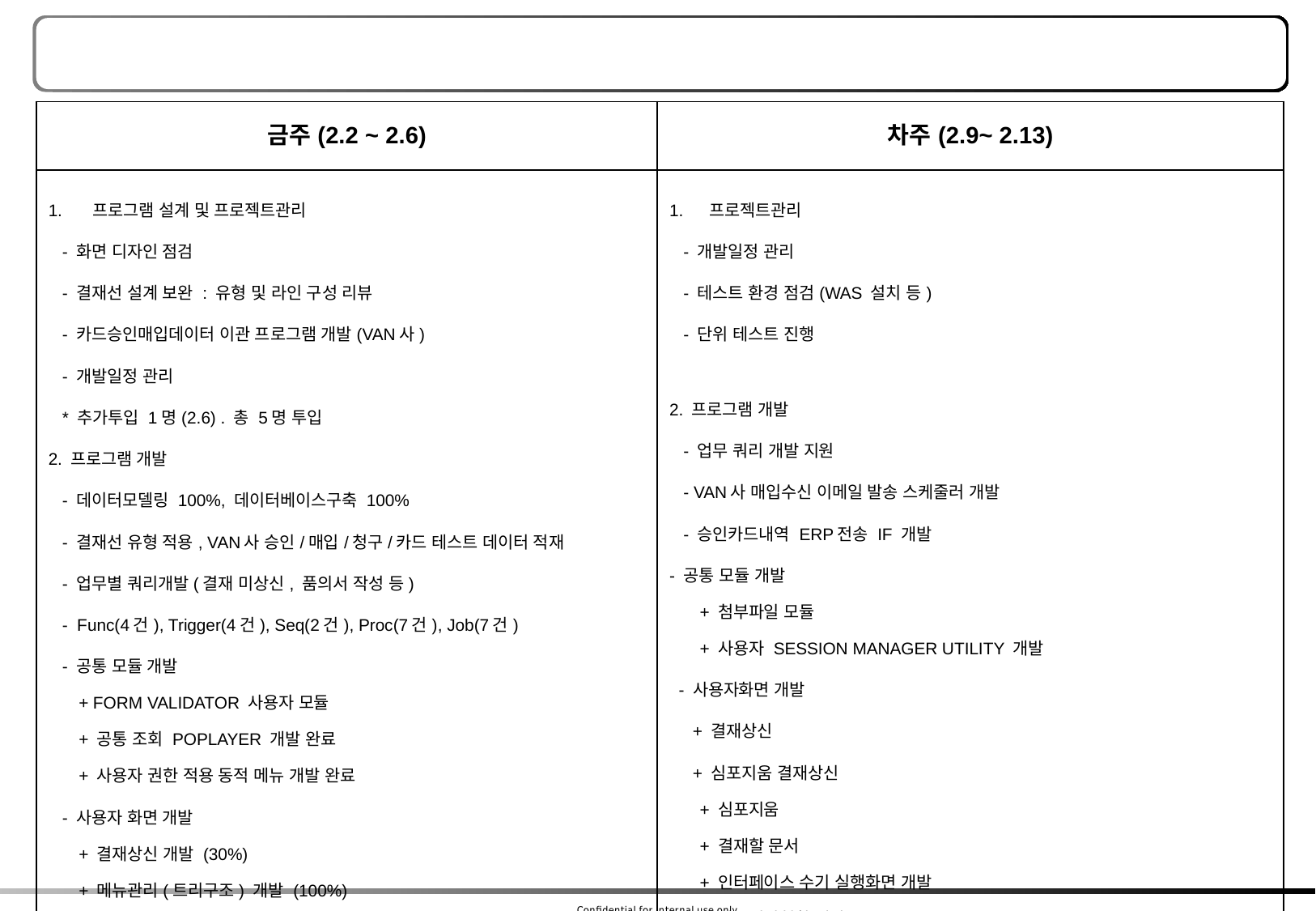

| 금주(2.2 ~ 2.6) | 차주(2.9~ 2.13) |
| --- | --- |
| 프로그램 설계 및 프로젝트관리 - 화면 디자인 점검 - 결재선 설계 보완 : 유형 및 라인 구성 리뷰 - 카드승인매입데이터 이관 프로그램 개발(VAN사) - 개발일정 관리 \* 추가투입 1명(2.6) . 총 5명 투입 2. 프로그램 개발 - 데이터모델링 100%, 데이터베이스구축 100% - 결재선 유형 적용, VAN사 승인/매입/청구/카드 테스트 데이터 적재 - 업무별 쿼리개발(결재 미상신, 품의서 작성 등) - Func(4건), Trigger(4건), Seq(2건), Proc(7건), Job(7건) - 공통 모듈 개발 + FORM VALIDATOR 사용자 모듈 + 공통 조회 POPLAYER 개발 완료 + 사용자 권한 적용 동적 메뉴 개발 완료 - 사용자 화면 개발 + 결재상신 개발 (30%) + 메뉴관리(트리구조) 개발 (100%) + 공통 코드 관리 개발 (100%) + 공지사항 관리 (100%) + 권한 관리 (100%) | 프로젝트관리 - 개발일정 관리 - 테스트 환경 점검(WAS 설치 등) - 단위 테스트 진행 2. 프로그램 개발 - 업무 쿼리 개발 지원 - VAN사 매입수신 이메일 발송 스케줄러 개발 - 승인카드내역 ERP전송 IF 개발 - 공통 모듈 개발 + 첨부파일 모듈 + 사용자 SESSION MANAGER UTILITY 개발 - 사용자화면 개발 + 결재상신 + 심포지움 결재상신 + 심포지움 + 결재할 문서 + 인터페이스 수기 실행화면 개발 + 카드처리현황 개발 |